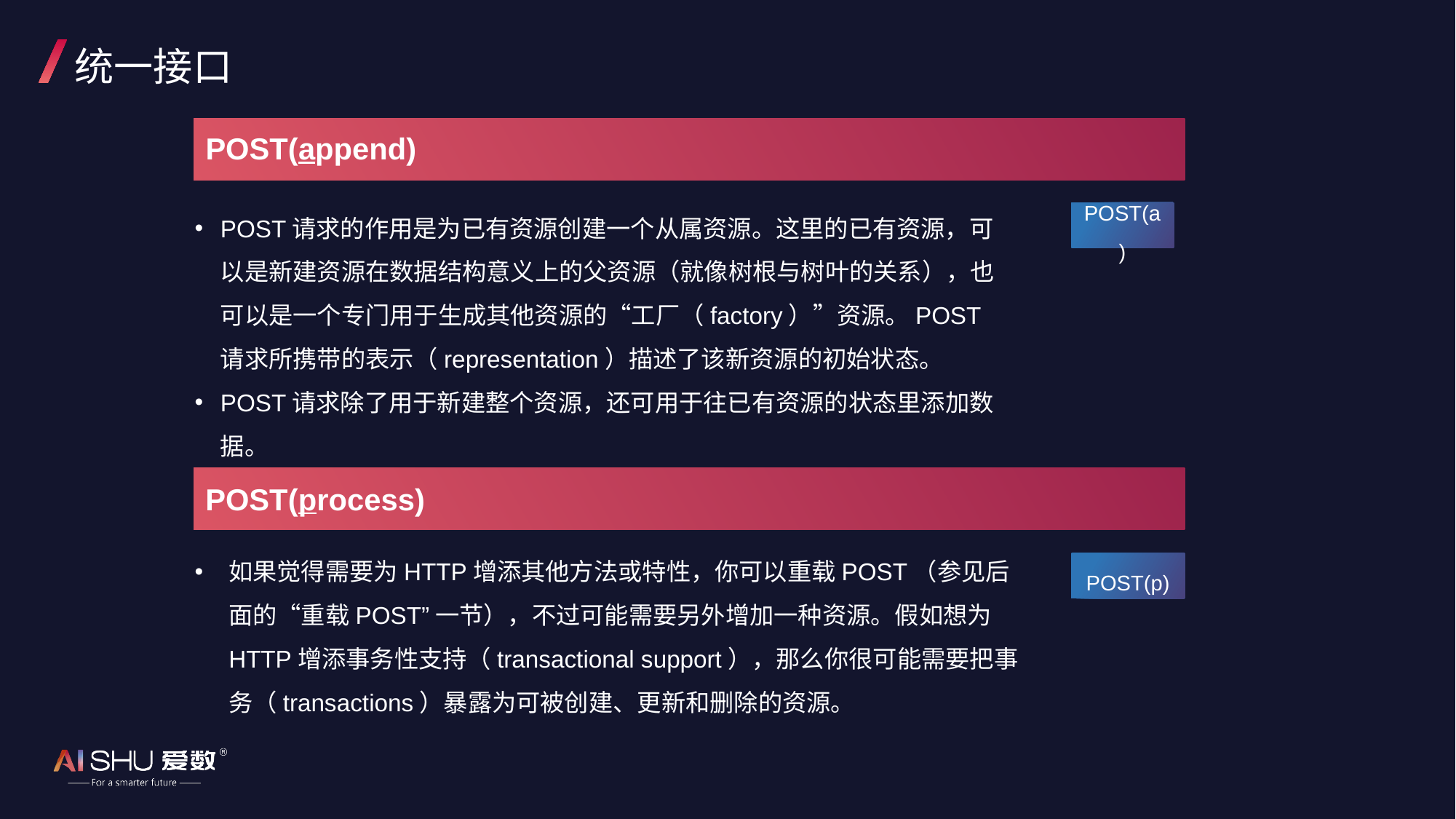

# 统一接口

POST(append)
POST请求的作用是为已有资源创建一个从属资源。这里的已有资源，可以是新建资源在数据结构意义上的父资源（就像树根与树叶的关系），也可以是一个专门用于生成其他资源的“工厂（factory）”资源。POST请求所携带的表示（representation）描述了该新资源的初始状态。
POST请求除了用于新建整个资源，还可用于往已有资源的状态里添加数据。
POST(a)

POST(process)
如果觉得需要为HTTP增添其他方法或特性，你可以重载POST（参见后面的“重载POST”一节），不过可能需要另外增加一种资源。假如想为HTTP增添事务性支持（transactional support），那么你很可能需要把事务（transactions）暴露为可被创建、更新和删除的资源。
POST(p)